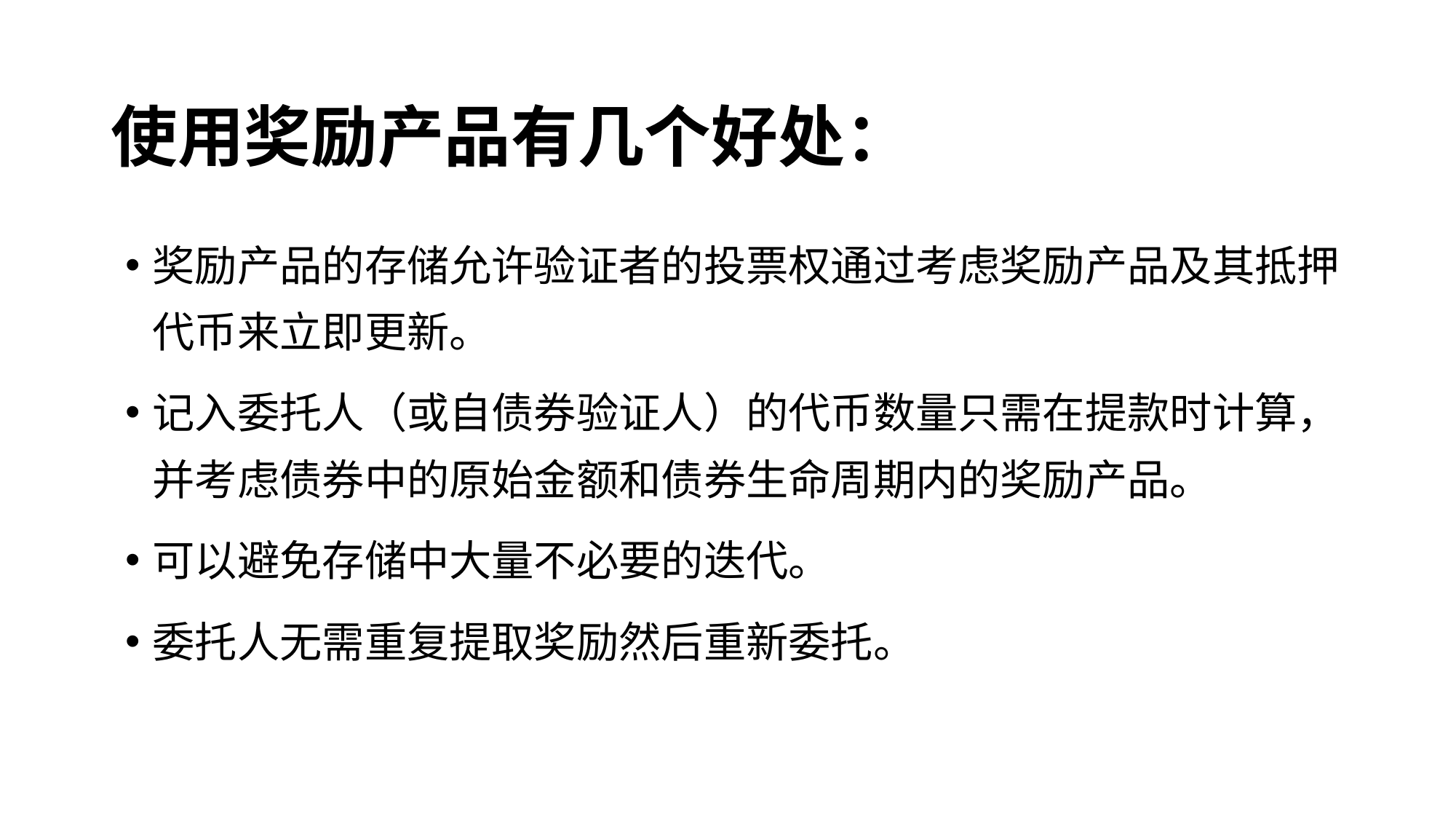

# 使用奖励产品有几个好处：
奖励产品的存储允许验证者的投票权通过考虑奖励产品及其抵押代币来立即更新。
记入委托人（或自债券验证人）的代币数量只需在提款时计算，并考虑债券中的原始金额和债券生命周期内的奖励产品。
可以避免存储中大量不必要的迭代。
委托人无需重复提取奖励然后重新委托。